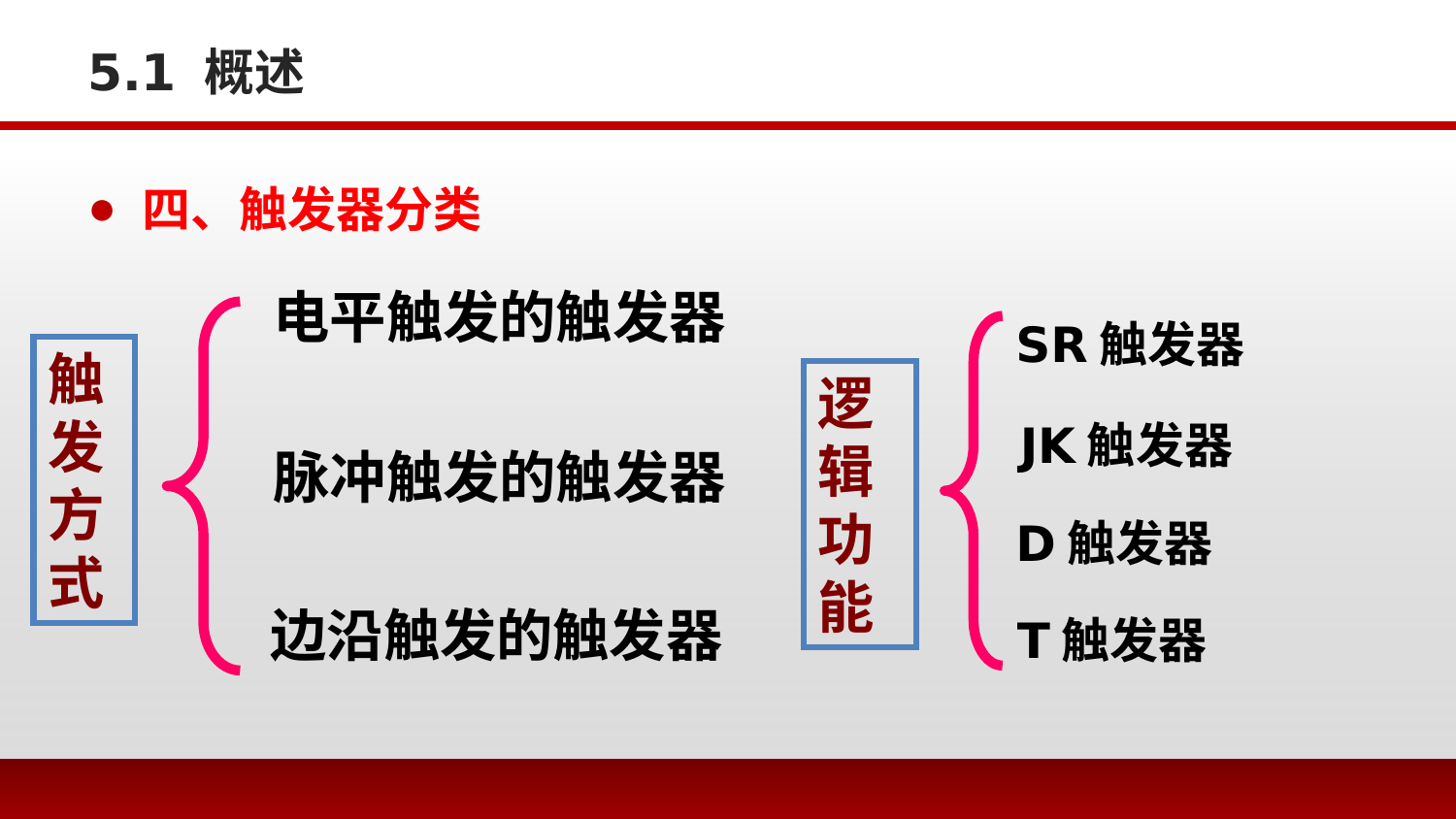

# 5.1 概述
四、触发器分类

电平触发的触发器

SR触发器
JK触发器
D触发器
 T触发器

触发方式
逻辑功能
脉冲触发的触发器
边沿触发的触发器

6